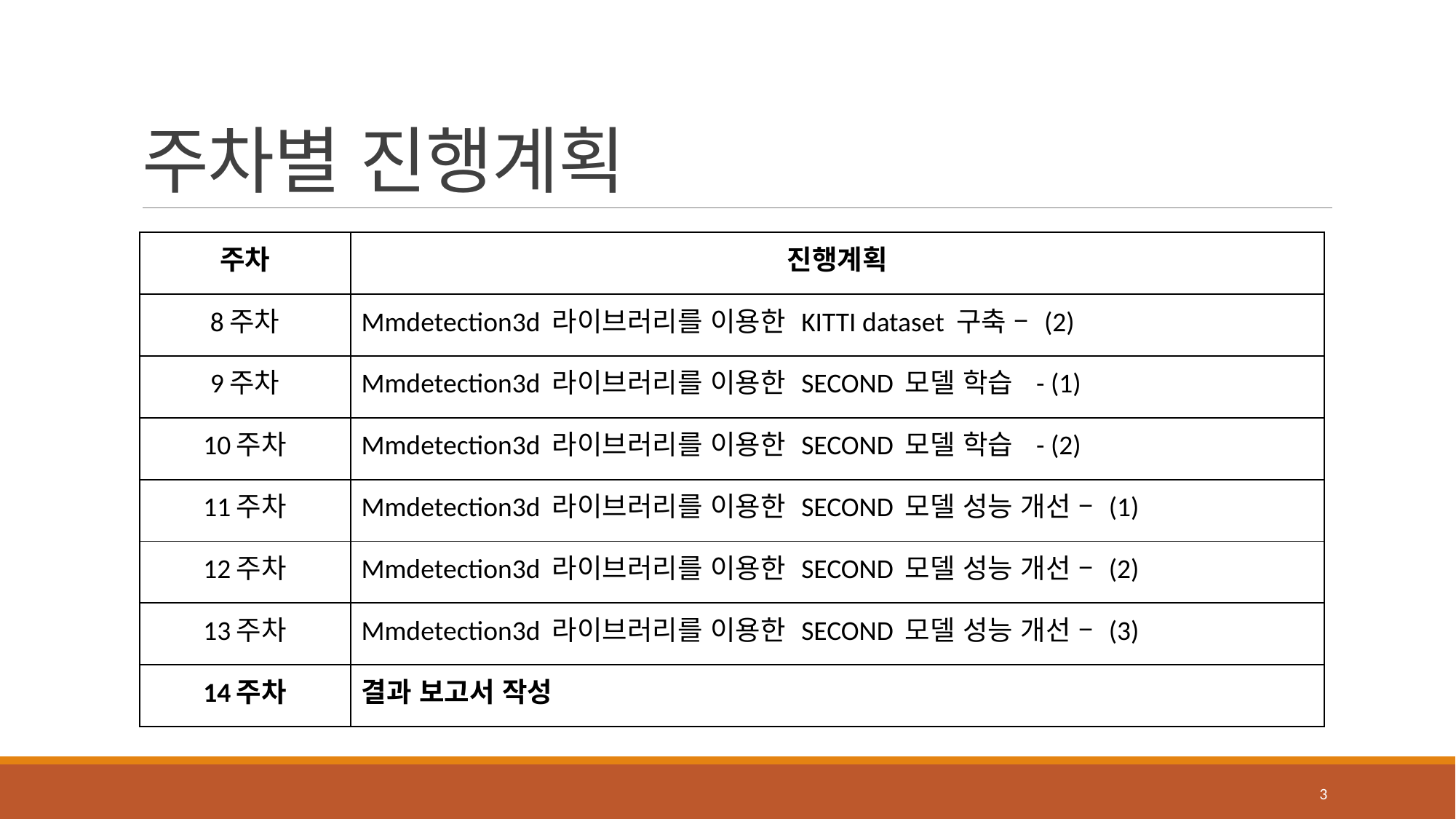

# 주차별 진행계획

| 주차 | 진행계획 |
| --- | --- |
| 8주차 | Mmdetection3d 라이브러리를 이용한 KITTI dataset 구축 – (2) |
| 9주차 | Mmdetection3d 라이브러리를 이용한 SECOND 모델 학습 - (1) |
| 10주차 | Mmdetection3d 라이브러리를 이용한 SECOND 모델 학습 - (2) |
| 11주차 | Mmdetection3d 라이브러리를 이용한 SECOND 모델 성능 개선 – (1) |
| 12주차 | Mmdetection3d 라이브러리를 이용한 SECOND 모델 성능 개선 – (2) |
| 13주차 | Mmdetection3d 라이브러리를 이용한 SECOND 모델 성능 개선 – (3) |
| 14주차 | 결과 보고서 작성 |
3